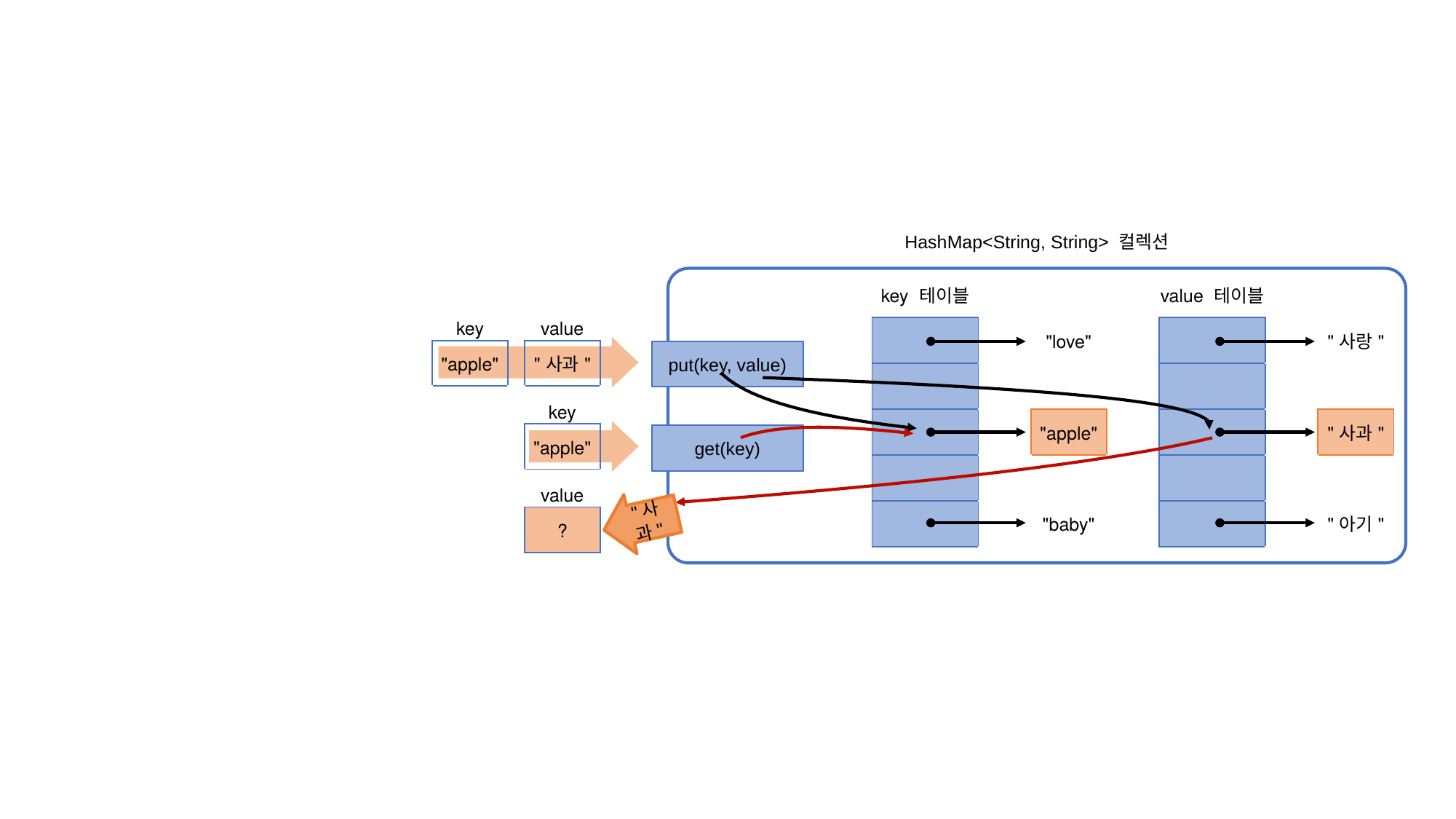

HashMap<String, String> 컬렉션

| key 테이블 |  |  |  | value 테이블 |  |  |
| --- | --- | --- | --- | --- | --- | --- |
|  |  | "love" |  |  |  | "사랑" |
|  |  |  |  |  |  |  |
|  |  | "apple" |  |  |  | "사과" |
|  |  |  |  |  |  |  |
|  |  | "baby" |  |  |  | "아기" |
| key |  | value |
| --- | --- | --- |
| "apple" |  | "사과" |
|  |  | key |
|  |  | "apple" |
|  |  | value |
|  |  | ? |

put(key, value)

get(key)

"사과"